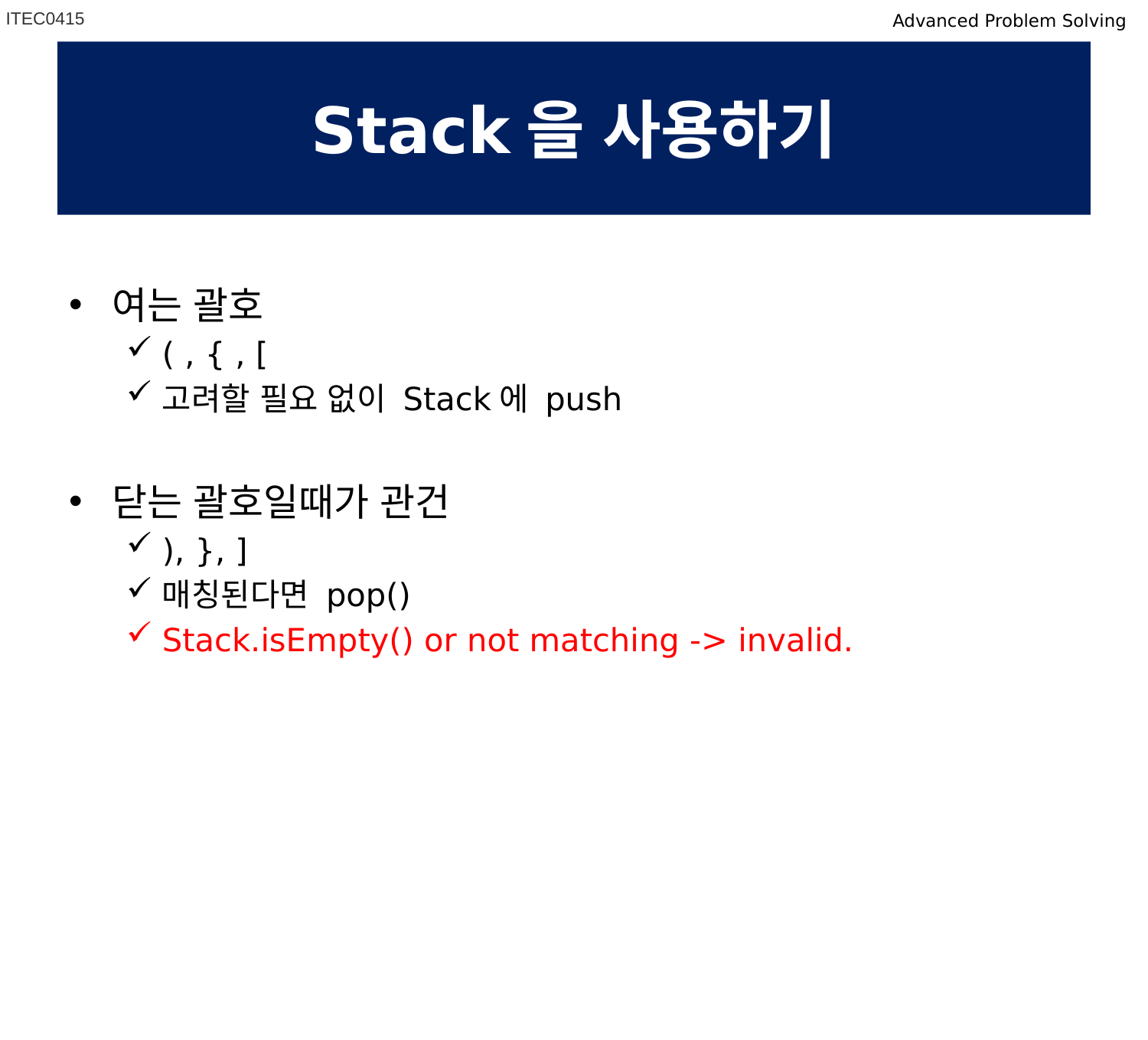

ITEC0415
Advanced Problem Solving
# Stack을 사용하기
여는 괄호
( , { , [
고려할 필요 없이 Stack에 push

닫는 괄호일때가 관건
), }, ]
매칭된다면 pop()
Stack.isEmpty() or not matching -> invalid.